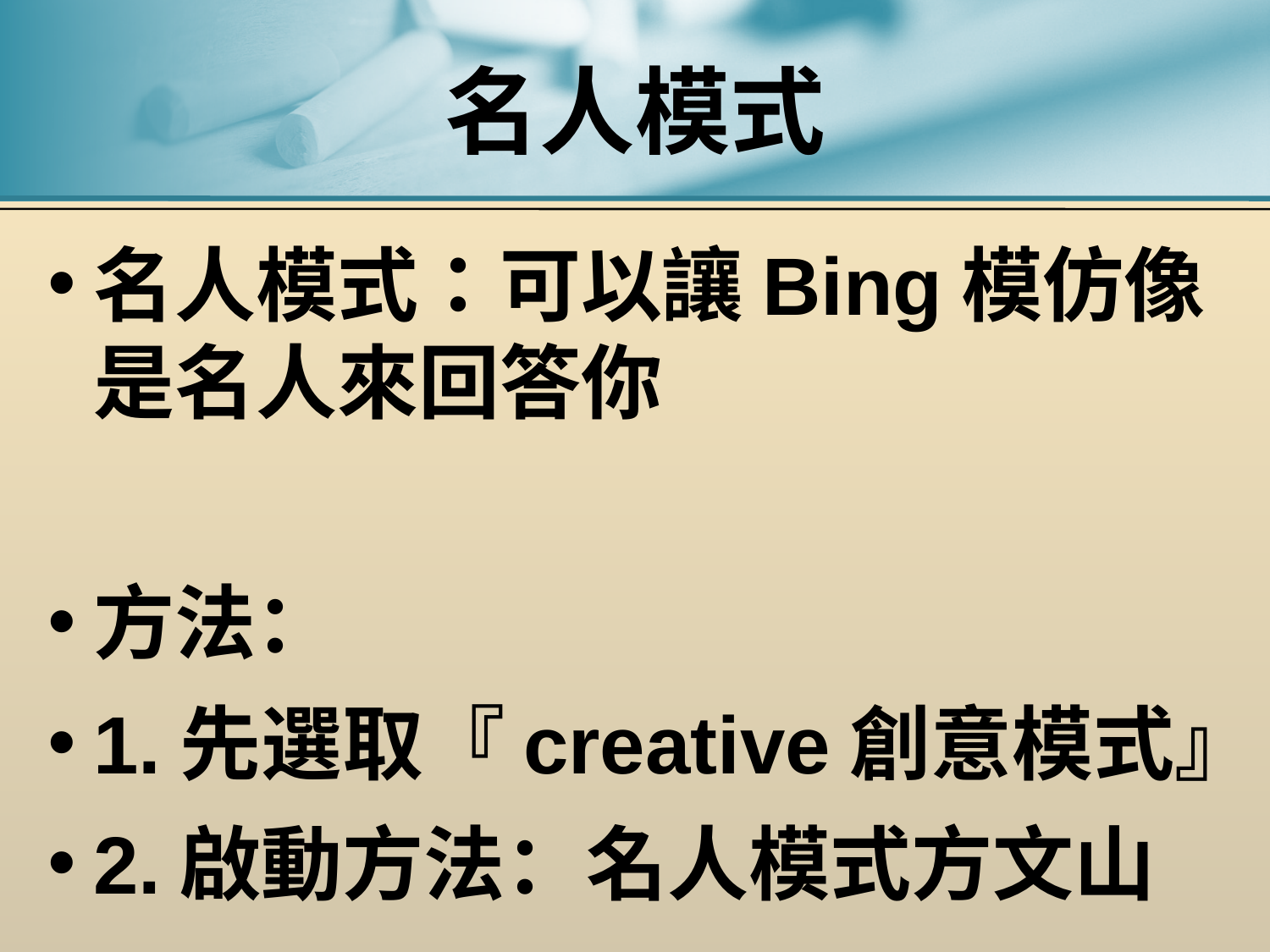

# 名人模式
名人模式：可以讓Bing模仿像是名人來回答你

方法：
1.先選取『creative創意模式』
2.啟動方法：名人模式方文山